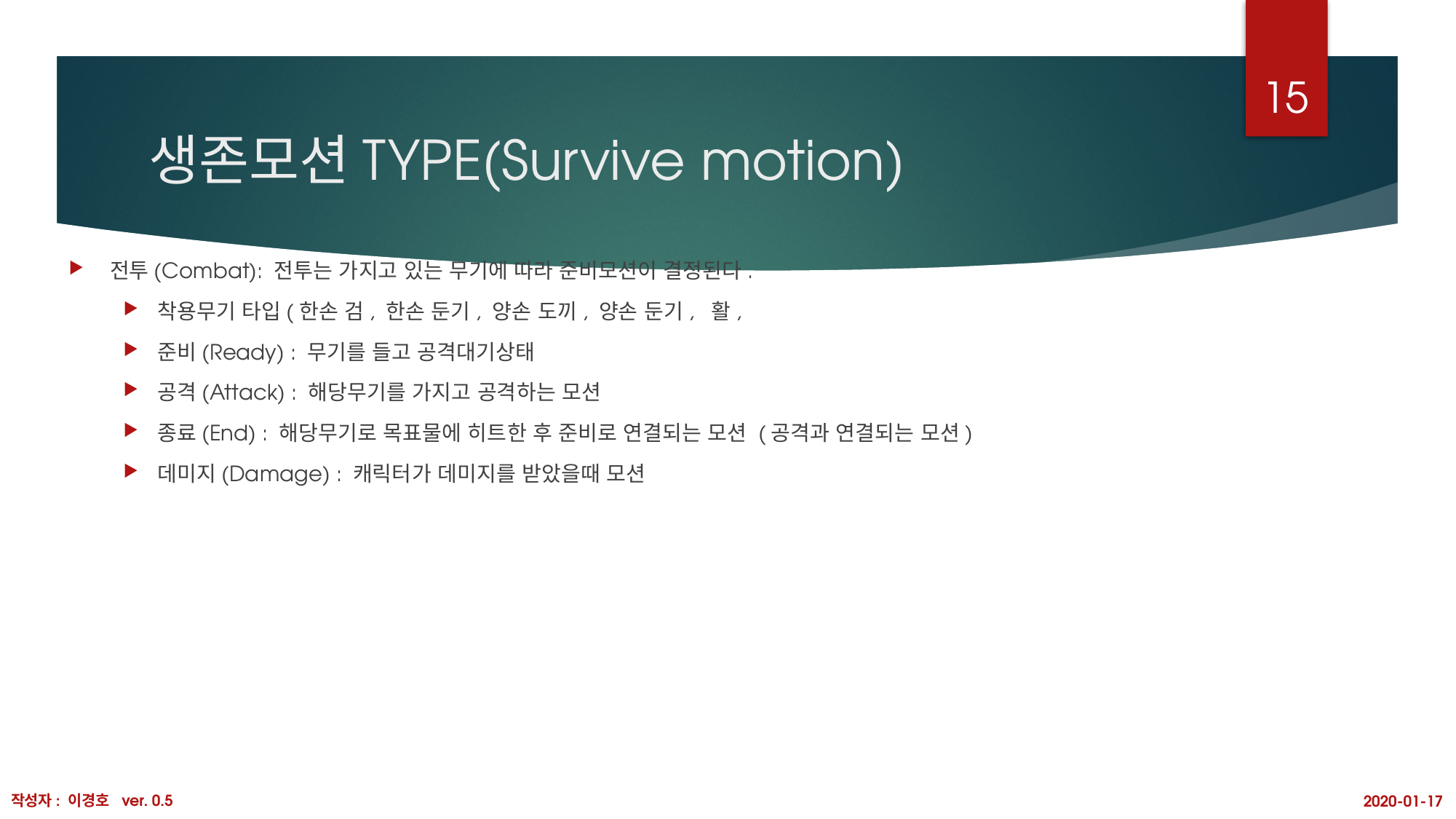

15
# 생존모션TYPE(Survive motion)
전투(Combat): 전투는 가지고 있는 무기에 따라 준비모션이 결정된다.
착용무기 타입(한손 검, 한손 둔기, 양손 도끼, 양손 둔기,  활,
준비(Ready) : 무기를 들고 공격대기상태
공격(Attack) : 해당무기를 가지고 공격하는 모션
종료(End) : 해당무기로 목표물에 히트한 후 준비로 연결되는 모션 (공격과 연결되는 모션)
데미지(Damage) : 캐릭터가 데미지를 받았을때 모션

작성자: 이경호  ver. 0.5
2020-01-17